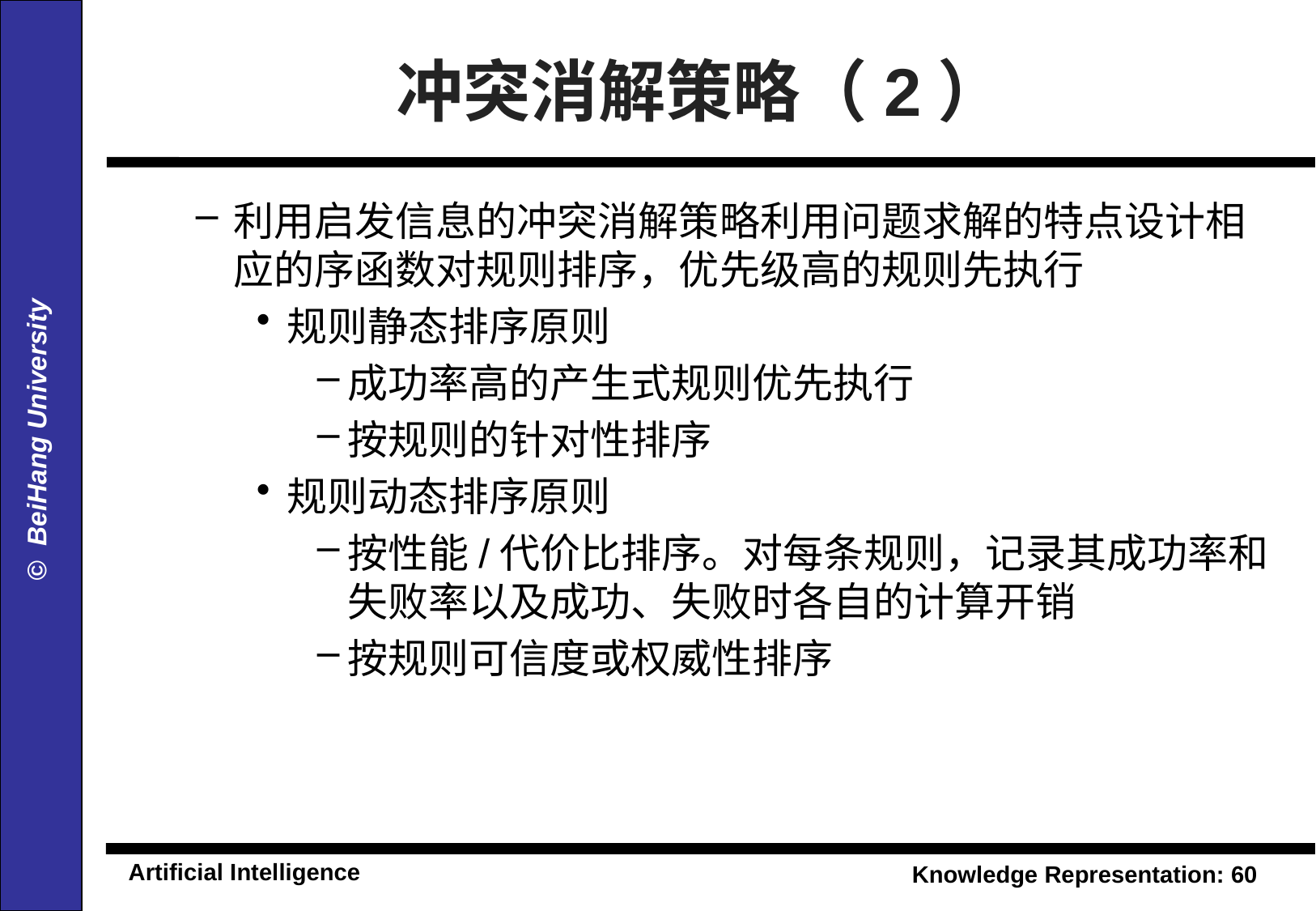

# 冲突消解策略（2）
利用启发信息的冲突消解策略利用问题求解的特点设计相应的序函数对规则排序，优先级高的规则先执行
规则静态排序原则
成功率高的产生式规则优先执行
按规则的针对性排序
规则动态排序原则
按性能/代价比排序。对每条规则，记录其成功率和失败率以及成功、失败时各自的计算开销
按规则可信度或权威性排序